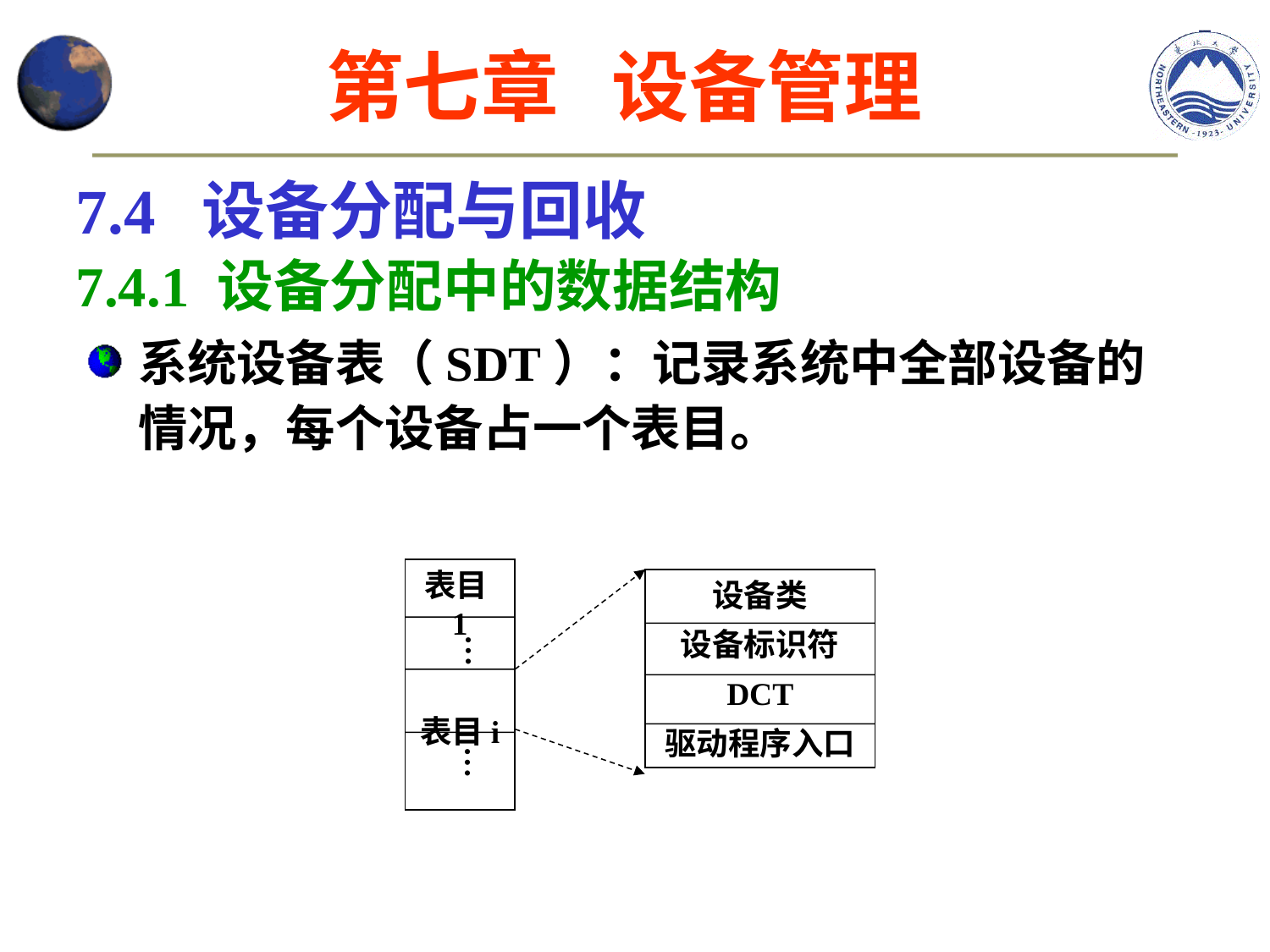

第七章   设备管理
7.4  设备分配与回收
7.4.1 设备分配中的数据结构
系统设备表（SDT）：记录系统中全部设备的情况，每个设备占一个表目。
表目1

表目i

设备类
设备标识符
DCT
驱动程序入口

…

…